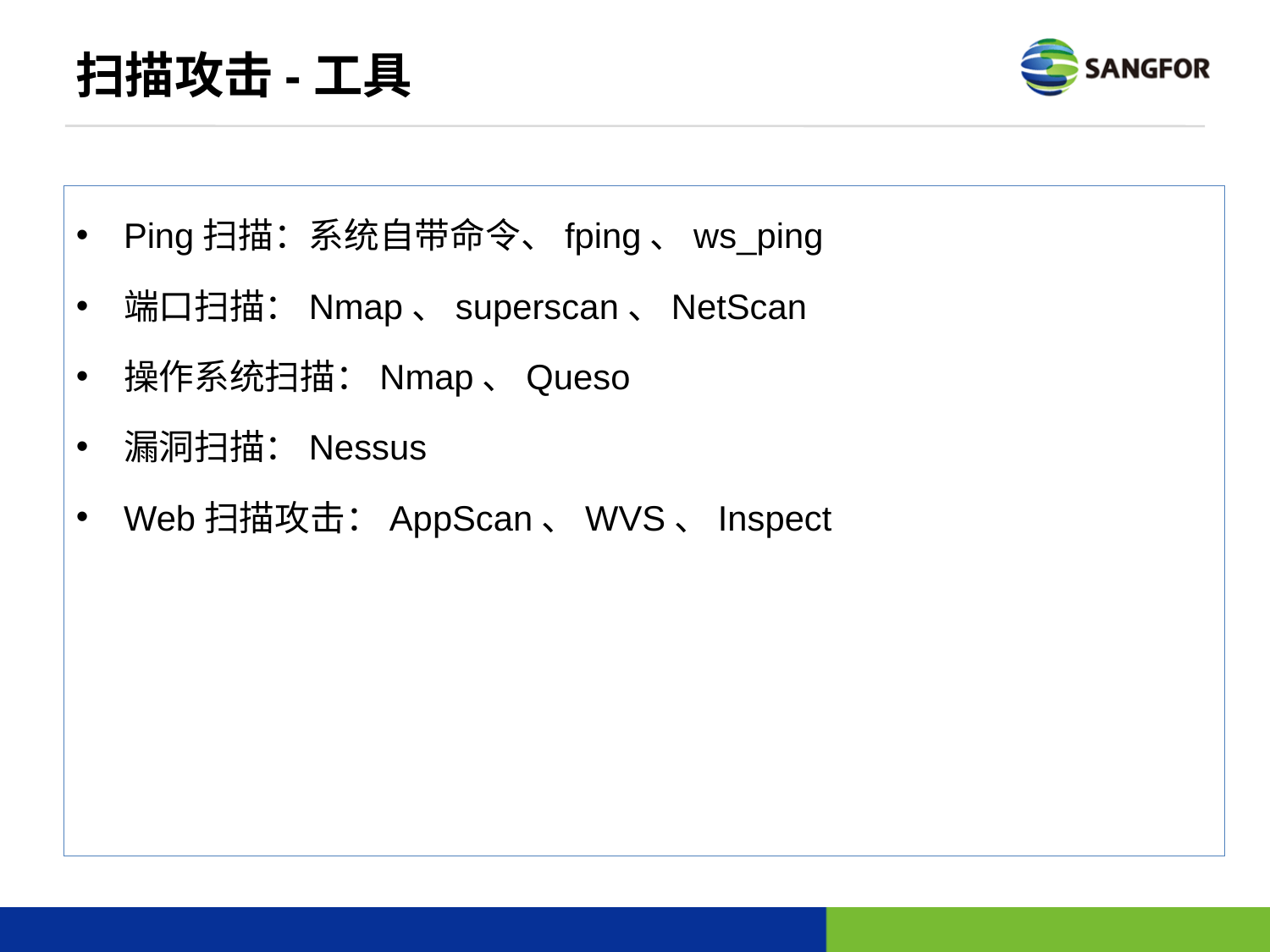

# 扫描攻击-工具
Ping扫描：系统自带命令、fping、ws_ping
端口扫描：Nmap、superscan、NetScan
操作系统扫描：Nmap、Queso
漏洞扫描：Nessus
Web扫描攻击：AppScan、WVS、Inspect